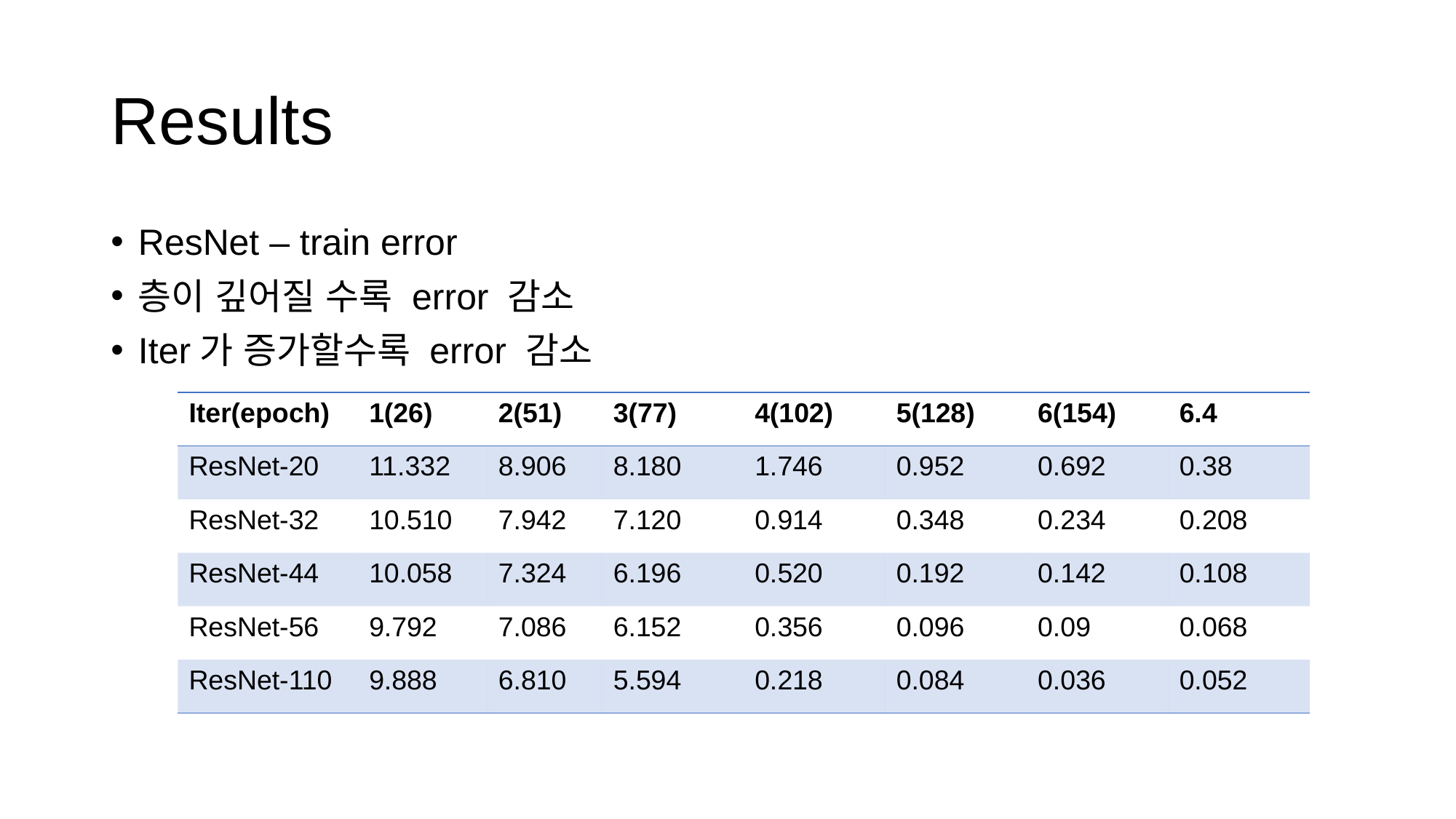

# Results
ResNet – train error
층이 깊어질 수록 error 감소
Iter가 증가할수록 error 감소
| Iter(epoch) | 1(26) | 2(51) | 3(77) | 4(102) | 5(128) | 6(154) | 6.4 |
| --- | --- | --- | --- | --- | --- | --- | --- |
| ResNet-20 | 11.332 | 8.906 | 8.180 | 1.746 | 0.952 | 0.692 | 0.38 |
| ResNet-32 | 10.510 | 7.942 | 7.120 | 0.914 | 0.348 | 0.234 | 0.208 |
| ResNet-44 | 10.058 | 7.324 | 6.196 | 0.520 | 0.192 | 0.142 | 0.108 |
| ResNet-56 | 9.792 | 7.086 | 6.152 | 0.356 | 0.096 | 0.09 | 0.068 |
| ResNet-110 | 9.888 | 6.810 | 5.594 | 0.218 | 0.084 | 0.036 | 0.052 |